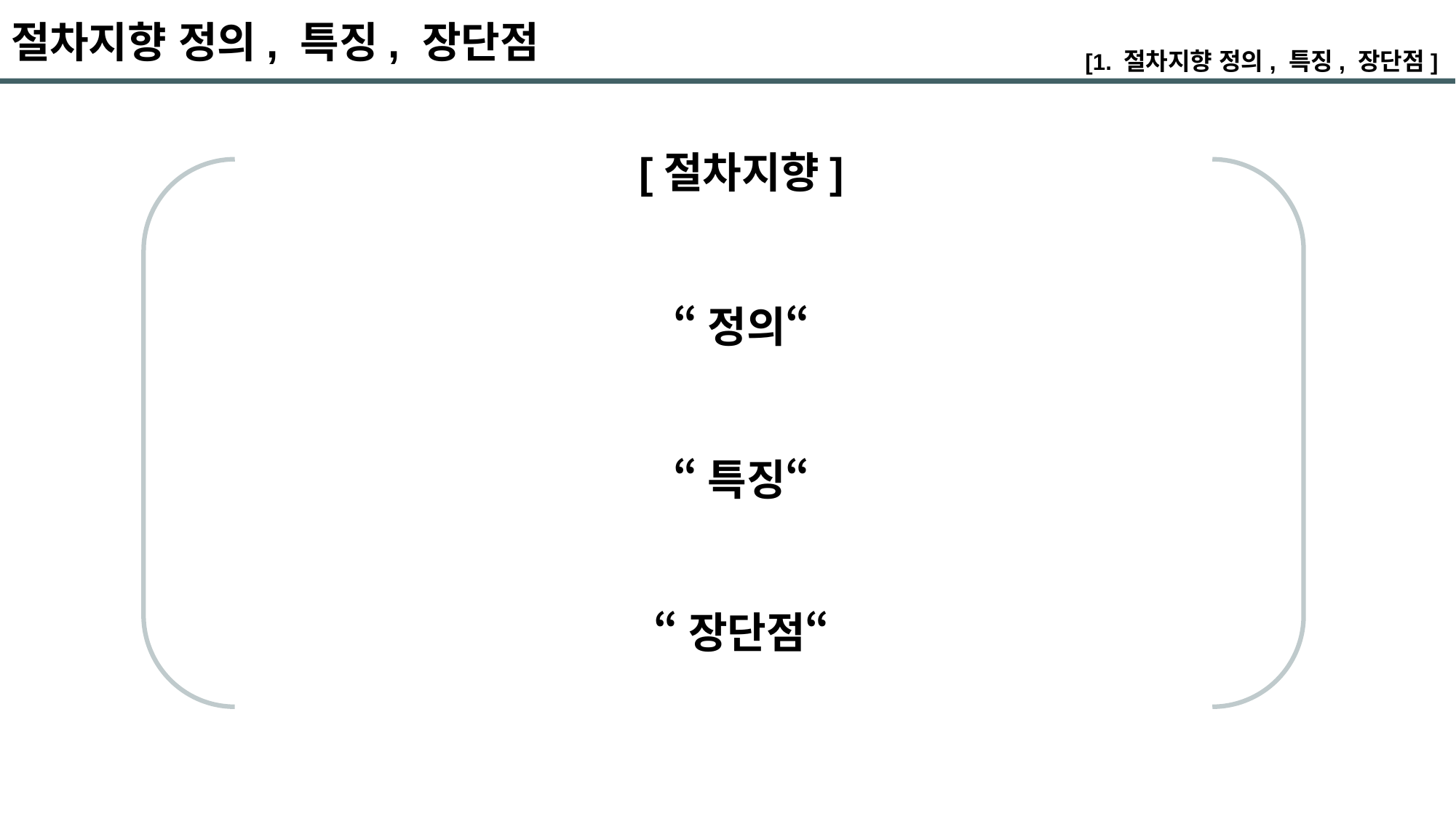

절차지향 정의, 특징, 장단점​

[1. 절차지향 정의, 특징, 장단점]

[절차지향]

“정의“

“특징“

“장단점“